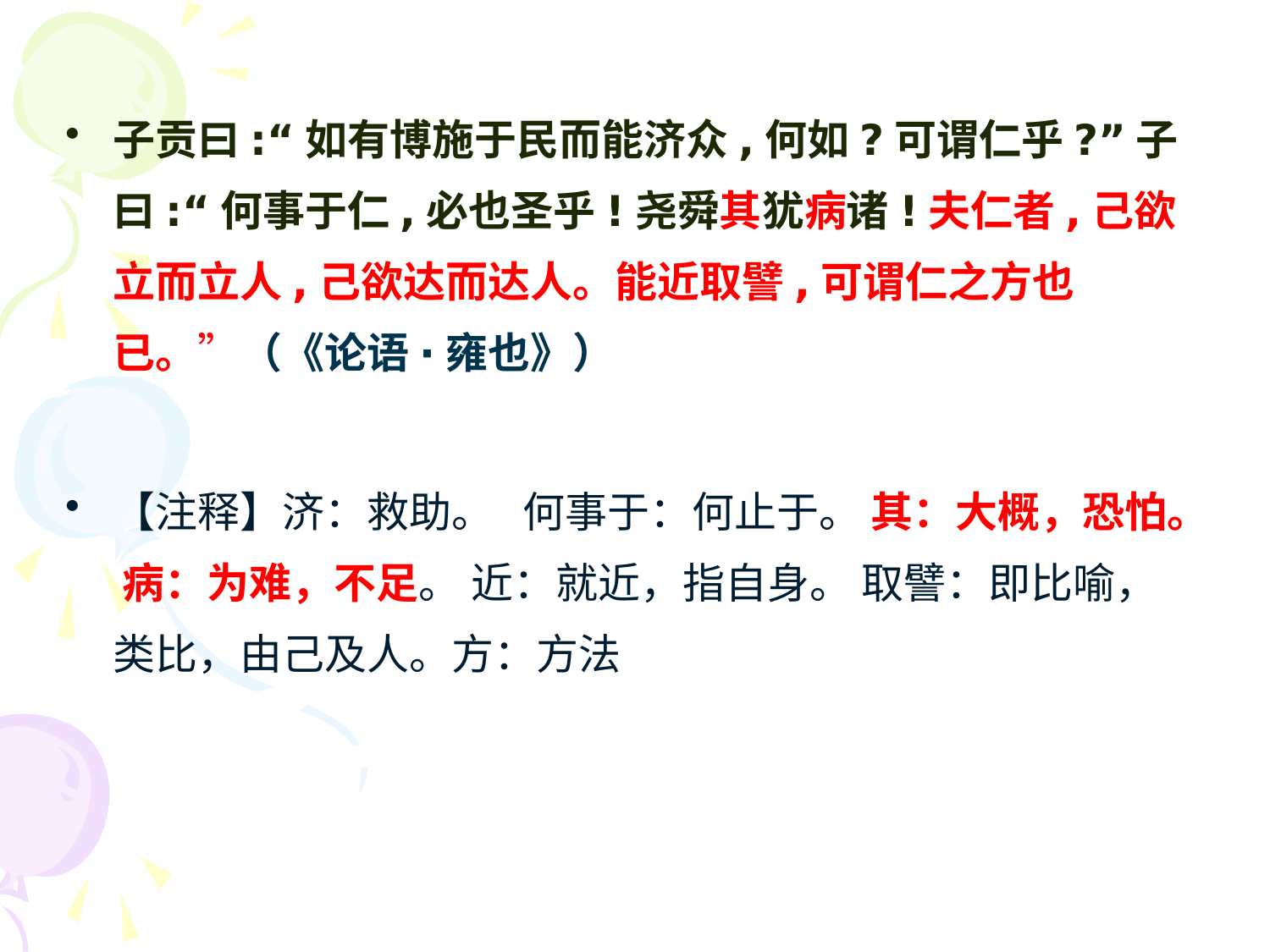

子贡曰:“如有博施于民而能济众,何如?可谓仁乎?”子曰:“何事于仁,必也圣乎!尧舜其犹病诸!夫仁者,己欲立而立人,己欲达而达人。能近取譬,可谓仁之方也已。”（《论语·雍也》）

【注释】济：救助。   何事于：何止于。 其：大概，恐怕。 病：为难，不足。 近：就近，指自身。 取譬：即比喻，类比，由己及人。方：方法